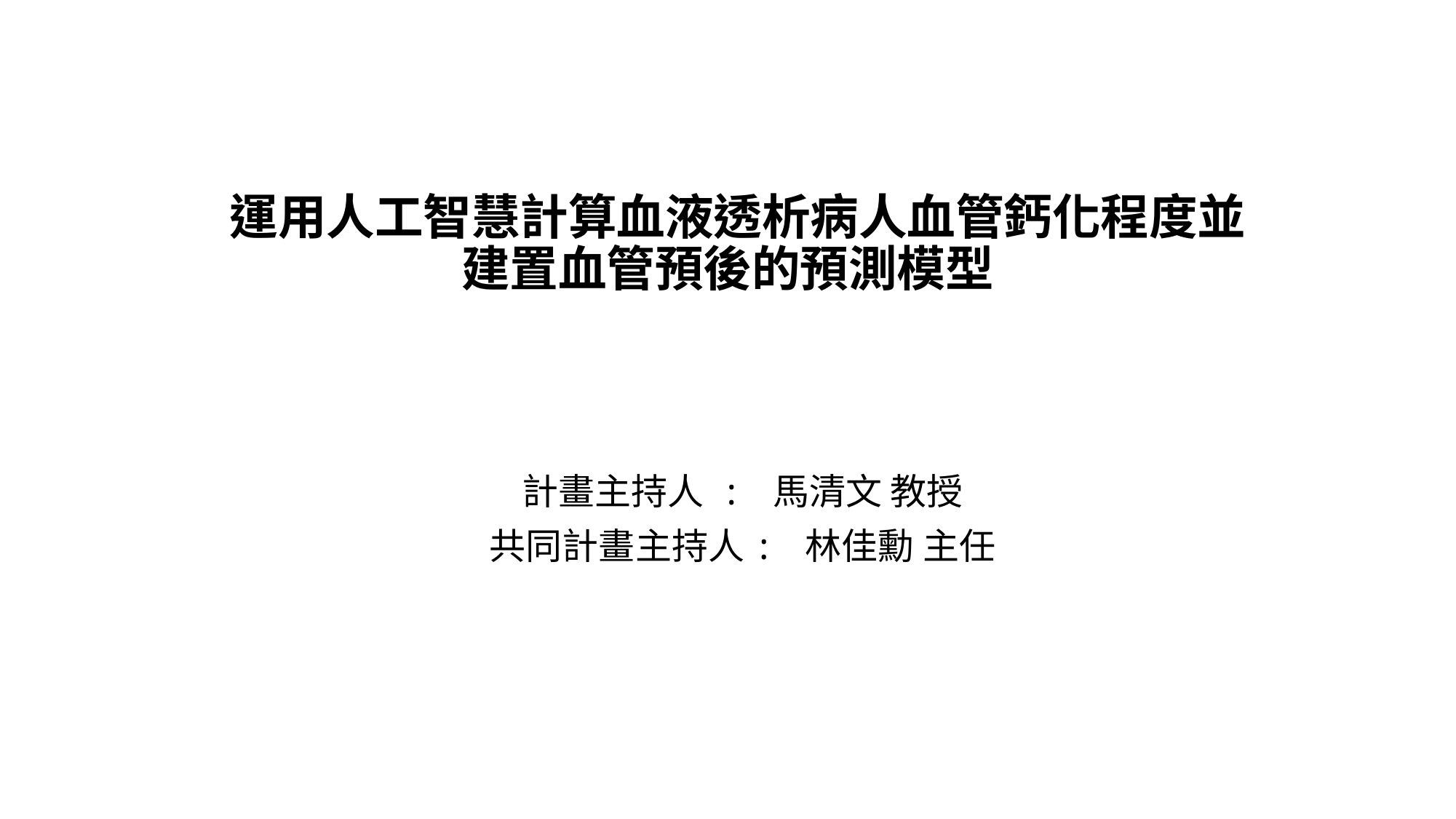

# 運用人工智慧計算血液透析病人血管鈣化程度並建置血管預後的預測模型
計畫主持人 : 馬清文 教授
共同計畫主持人: 林佳勳 主任